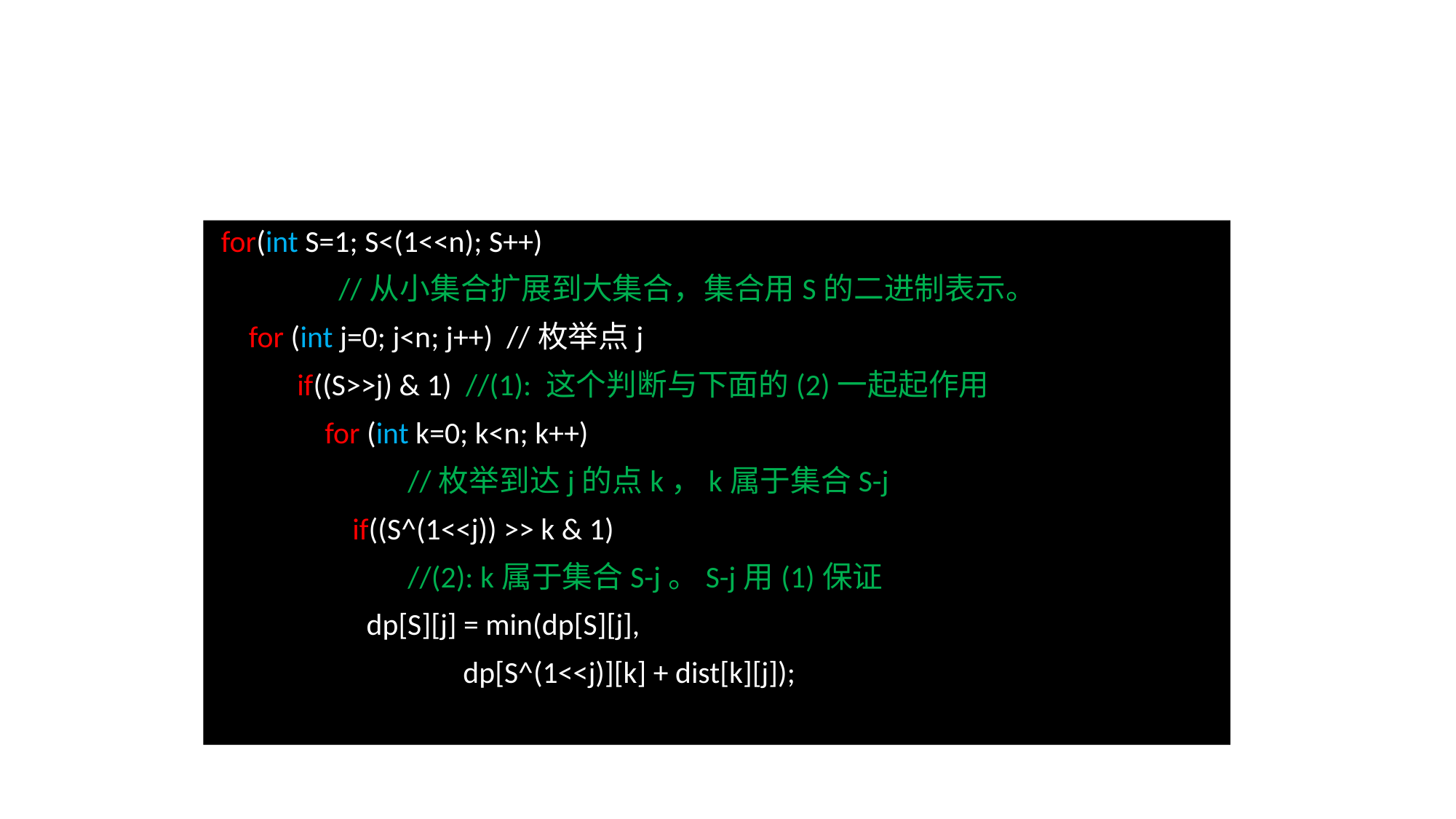

for(int S=1; S<(1<<n); S++)
                  //从小集合扩展到大集合，集合用S的二进制表示。
     for (int j=0; j<n; j++)  //枚举点j
            if((S>>j) & 1)  //(1): 这个判断与下面的(2)一起起作用
                for (int k=0; k<n; k++)
                            //枚举到达j的点k，k属于集合S-j
                    if((S^(1<<j)) >> k & 1)
                            //(2): k属于集合S-j。S-j用(1)保证
                      dp[S][j] = min(dp[S][j],
                                    dp[S^(1<<j)][k] + dist[k][j]);